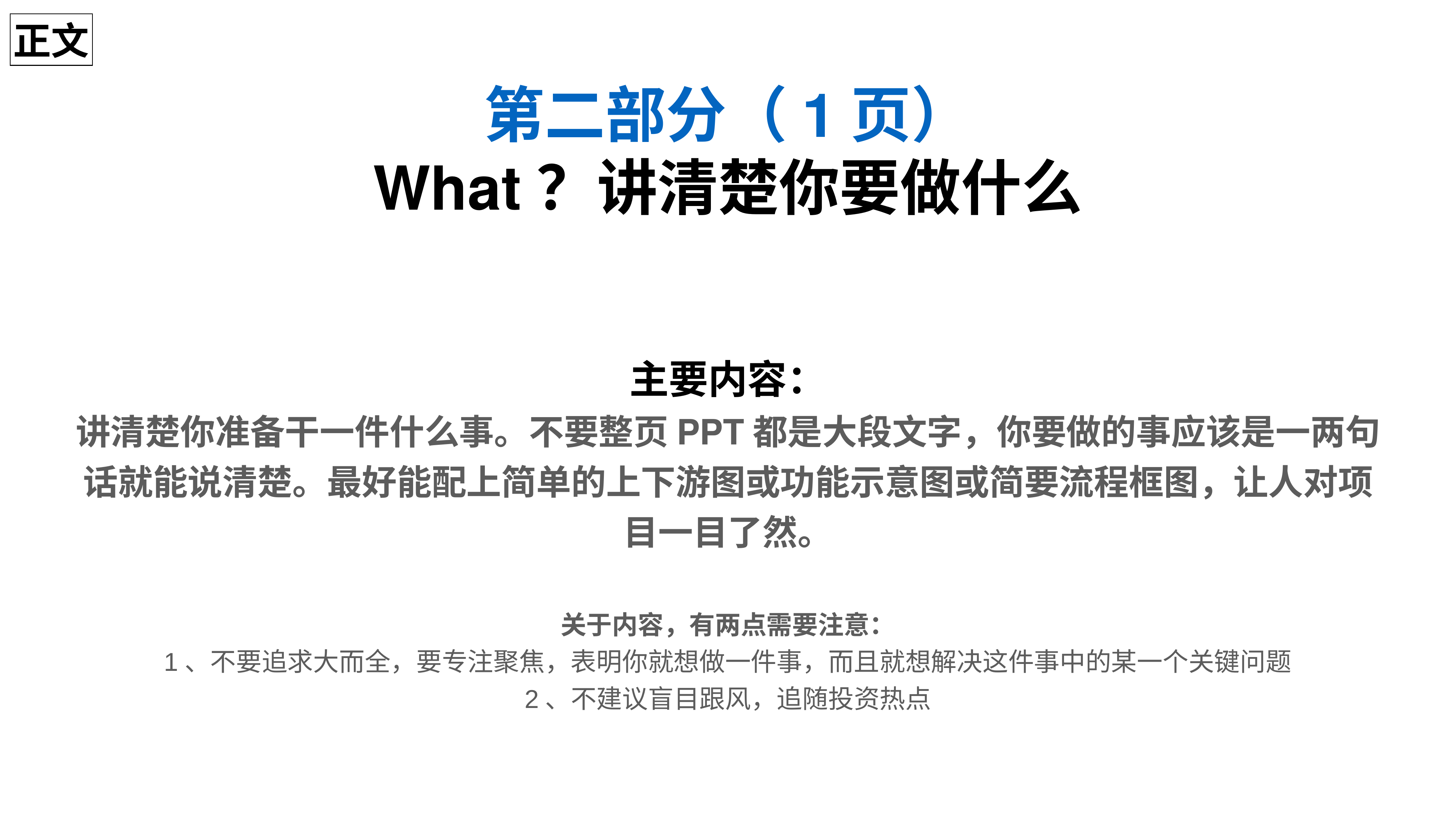

正文
第二部分（1页）
What？讲清楚你要做什么
主要内容：
讲清楚你准备干一件什么事。不要整页PPT都是大段文字，你要做的事应该是一两句话就能说清楚。最好能配上简单的上下游图或功能示意图或简要流程框图，让人对项目一目了然。
关于内容，有两点需要注意：
1、不要追求大而全，要专注聚焦，表明你就想做一件事，而且就想解决这件事中的某一个关键问题
2、不建议盲目跟风，追随投资热点